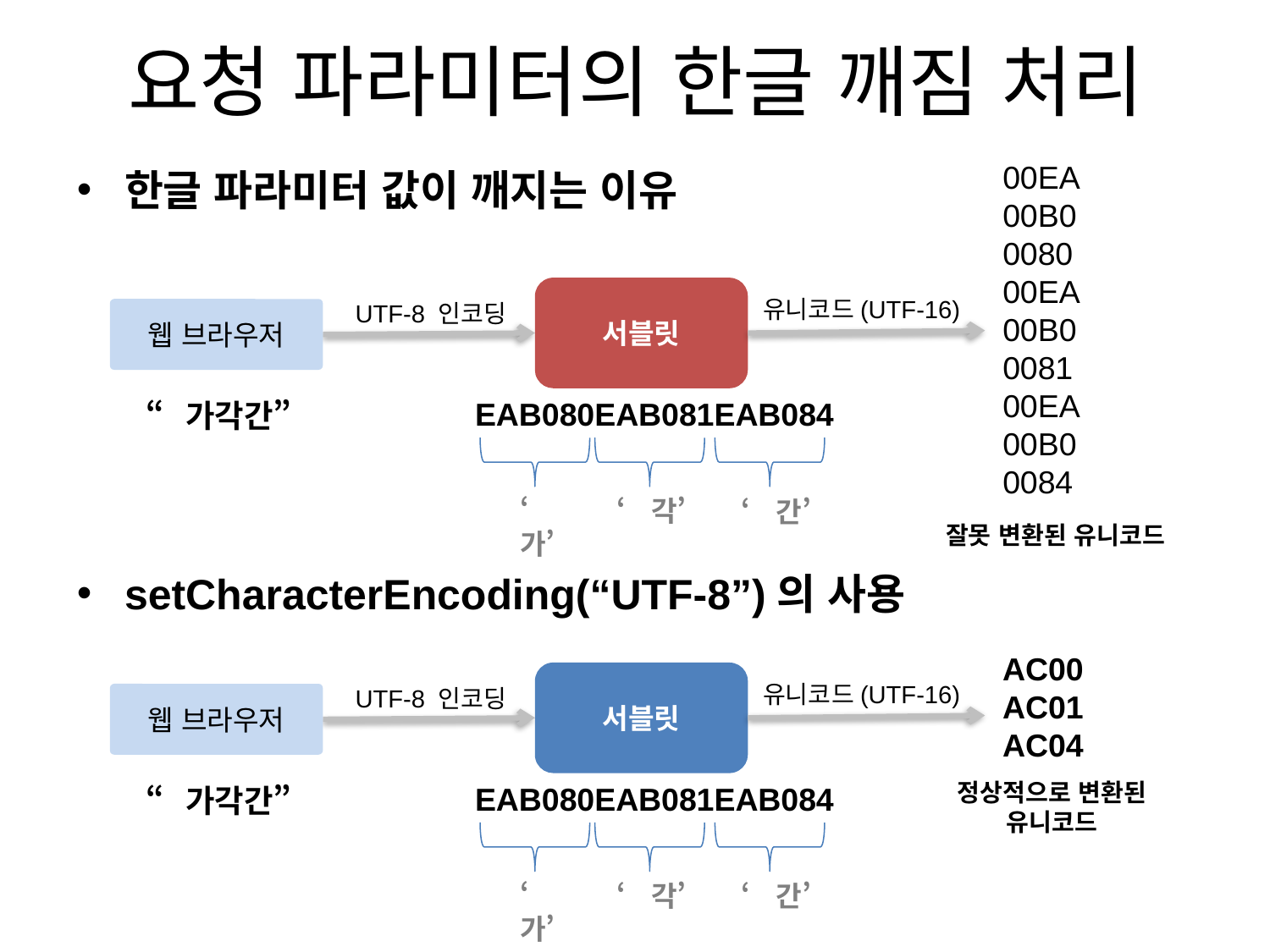

# 요청 파라미터의 한글 깨짐 처리
00EA
00B0
0080
00EA
00B0
0081
00EA
00B0
0084
한글 파라미터 값이 깨지는 이유

서블릿
유니코드(UTF-16)
UTF-8 인코딩
웹 브라우저
EAB080EAB081EAB084
“가각간”

‘가’
‘각’
‘간’
잘못 변환된 유니코드
setCharacterEncoding(“UTF-8”)의 사용
AC00
AC01
AC04

서블릿
유니코드(UTF-16)
UTF-8 인코딩
웹 브라우저
정상적으로 변환된
유니코드
EAB080EAB081EAB084
“가각간”

‘가’
‘각’
‘간’